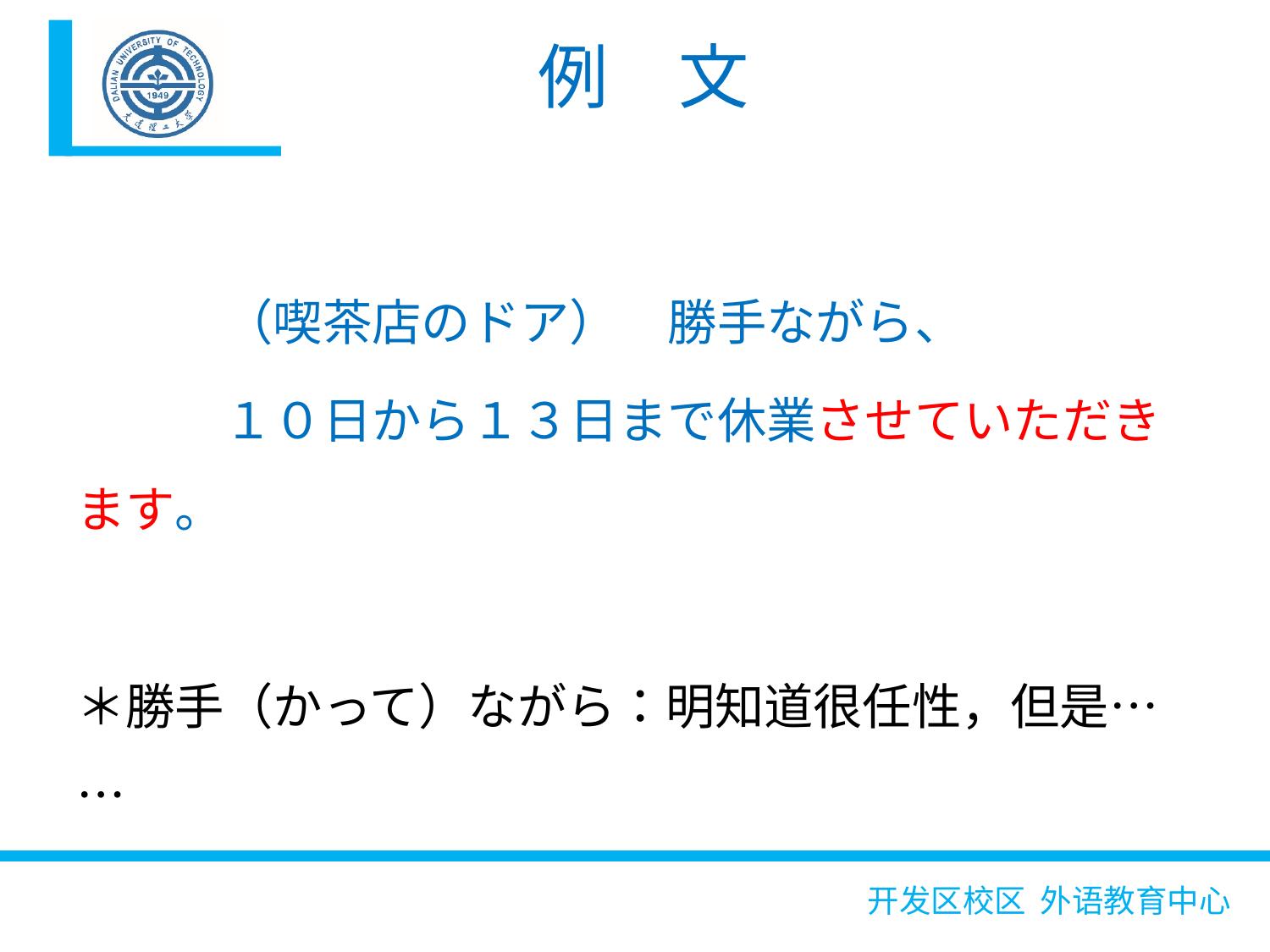

例　文

　　　（喫茶店のドア）　勝手ながら、
　　　１０日から１３日まで休業させていただきます。

＊勝手（かって）ながら：明知道很任性，但是……